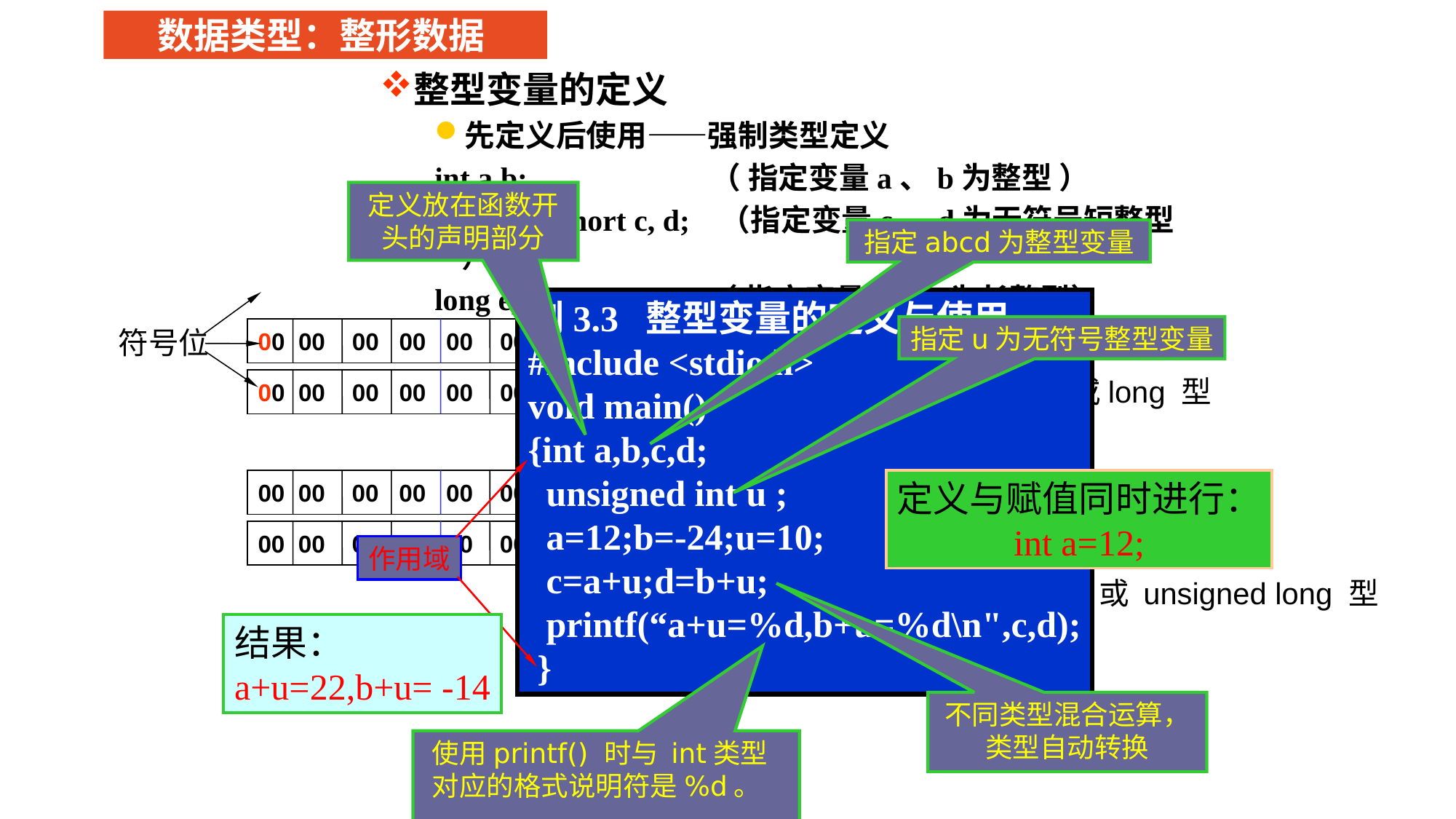

数据类型：整形数据
整型变量的定义
先定义后使用——强制类型定义
int a,b;                       （ 指定变量a、b为整型 ）
unsigned short c, d;   （指定变量c、d为无符号短整型 ）
long e,f;                     （ 指定变量e、f为长整型）
定义放在函数开头的声明部分
指定abcd为整型变量
例3.3  整型变量的定义与使用
#include <stdio.h>
void main()
{int a,b,c,d;
  unsigned int u ;
  a=12;b=-24;u=10;
  c=a+u;d=b+u;
  printf(“a+u=%d,b+u=%d\n",c,d);
 }

short 型
符号位
00  00    00   00   00    00   11   01

int或long 型
00  00    00   00   00    00   00  00

00  00    00   00   00    00   11   01

unsigned short 型
00  00    00   00   00    00   11   01

00  00    00   00   00    00   00  00

00  00    00   00   00    00   11   01

unsigned int 或 unsigned long 型
指定u为无符号整型变量

作用域

定义与赋值同时进行：
int a=12;
结果：
a+u=22,b+u= -14
不同类型混合运算，类型自动转换
使用printf() 时与 int类型对应的格式说明符是%d。